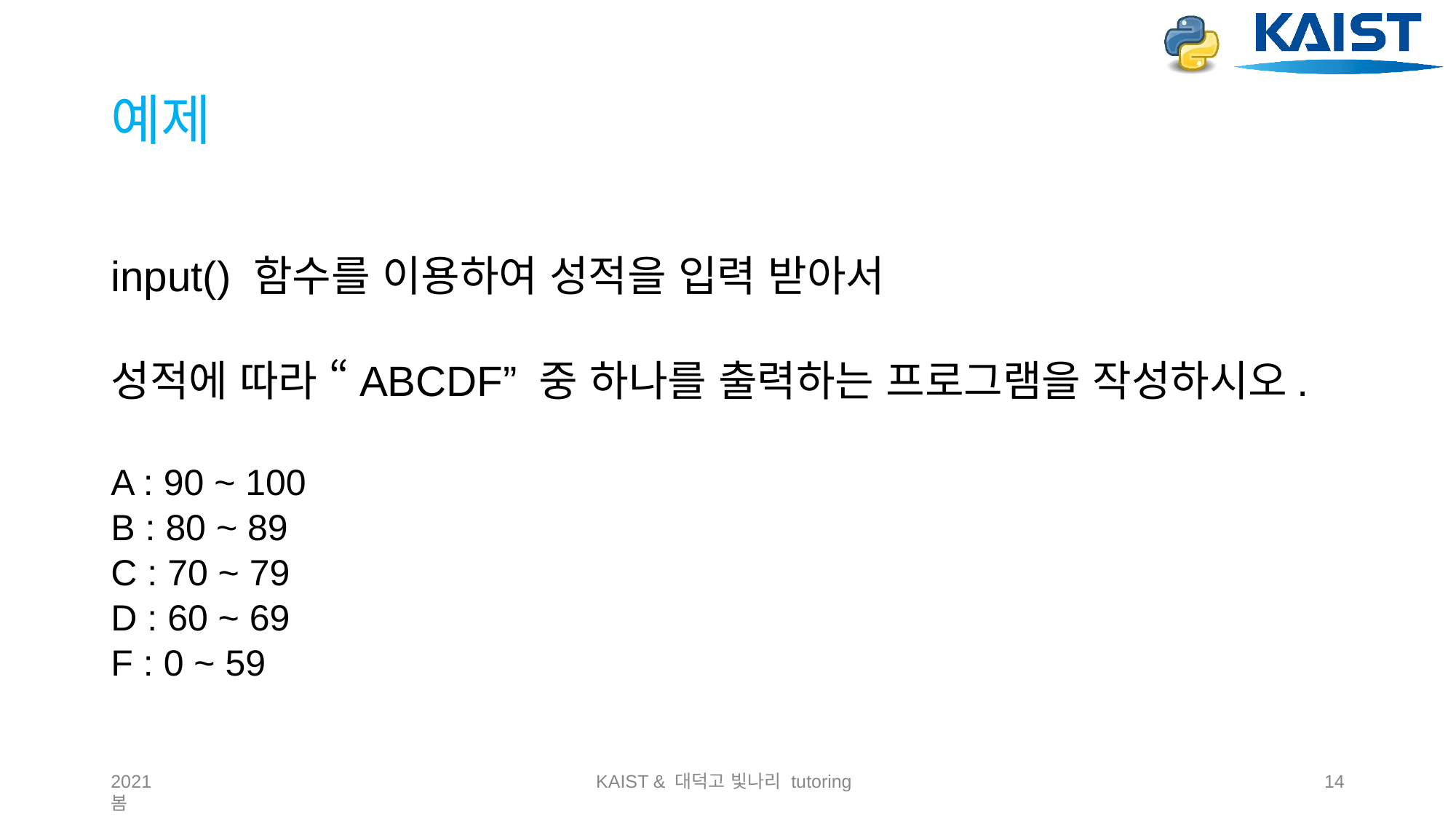

# 예제
input() 함수를 이용하여 성적을 입력 받아서

성적에 따라 “ABCDF” 중 하나를 출력하는 프로그램을 작성하시오.

A : 90 ~ 100
B : 80 ~ 89
C : 70 ~ 79
D : 60 ~ 69
F : 0 ~ 59
2021 봄
KAIST & 대덕고 빛나리 tutoring
14